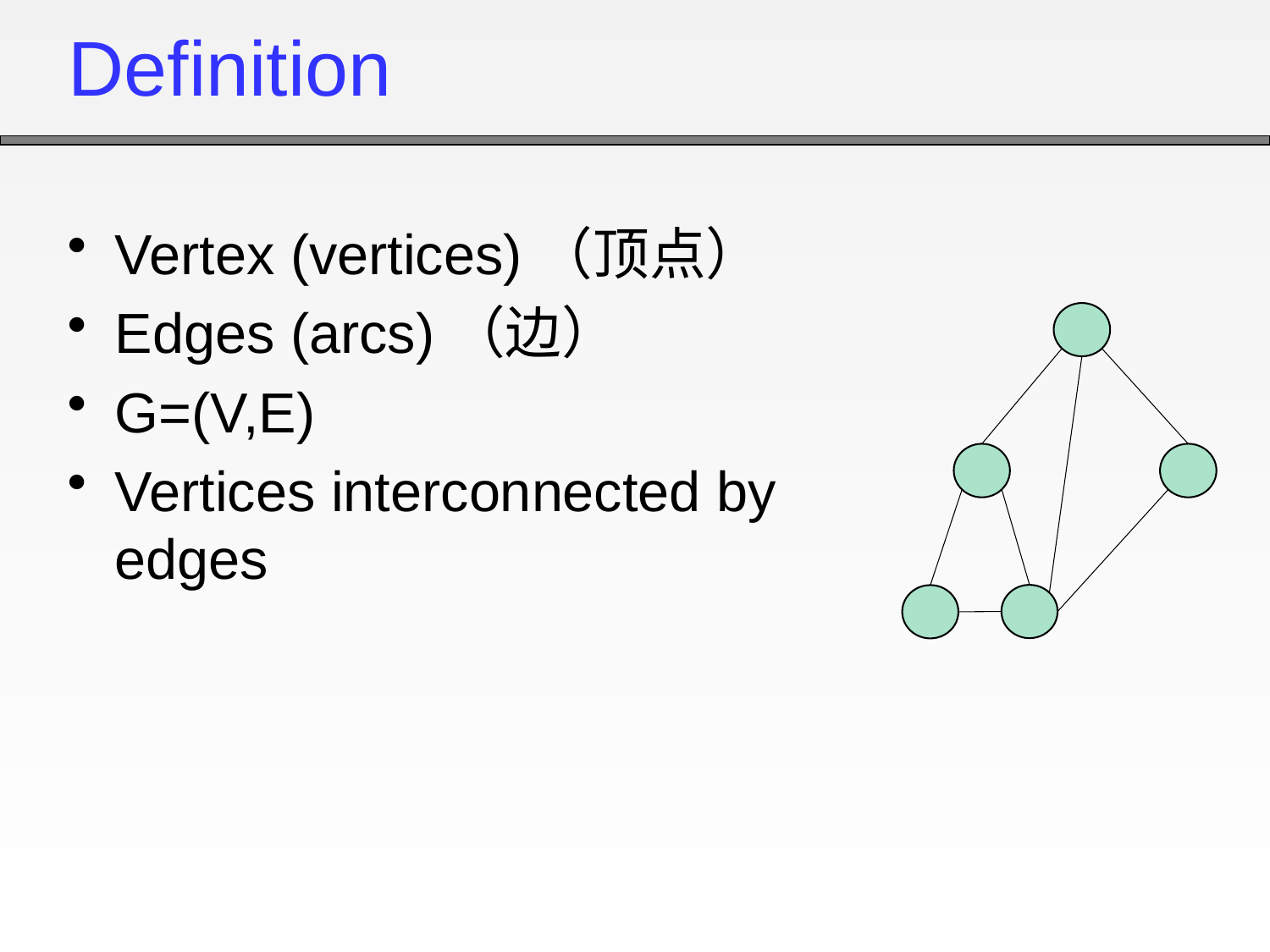

# Definition
Vertex (vertices)（顶点）
Edges (arcs)（边）
G=(V,E)
Vertices interconnected by edges

3